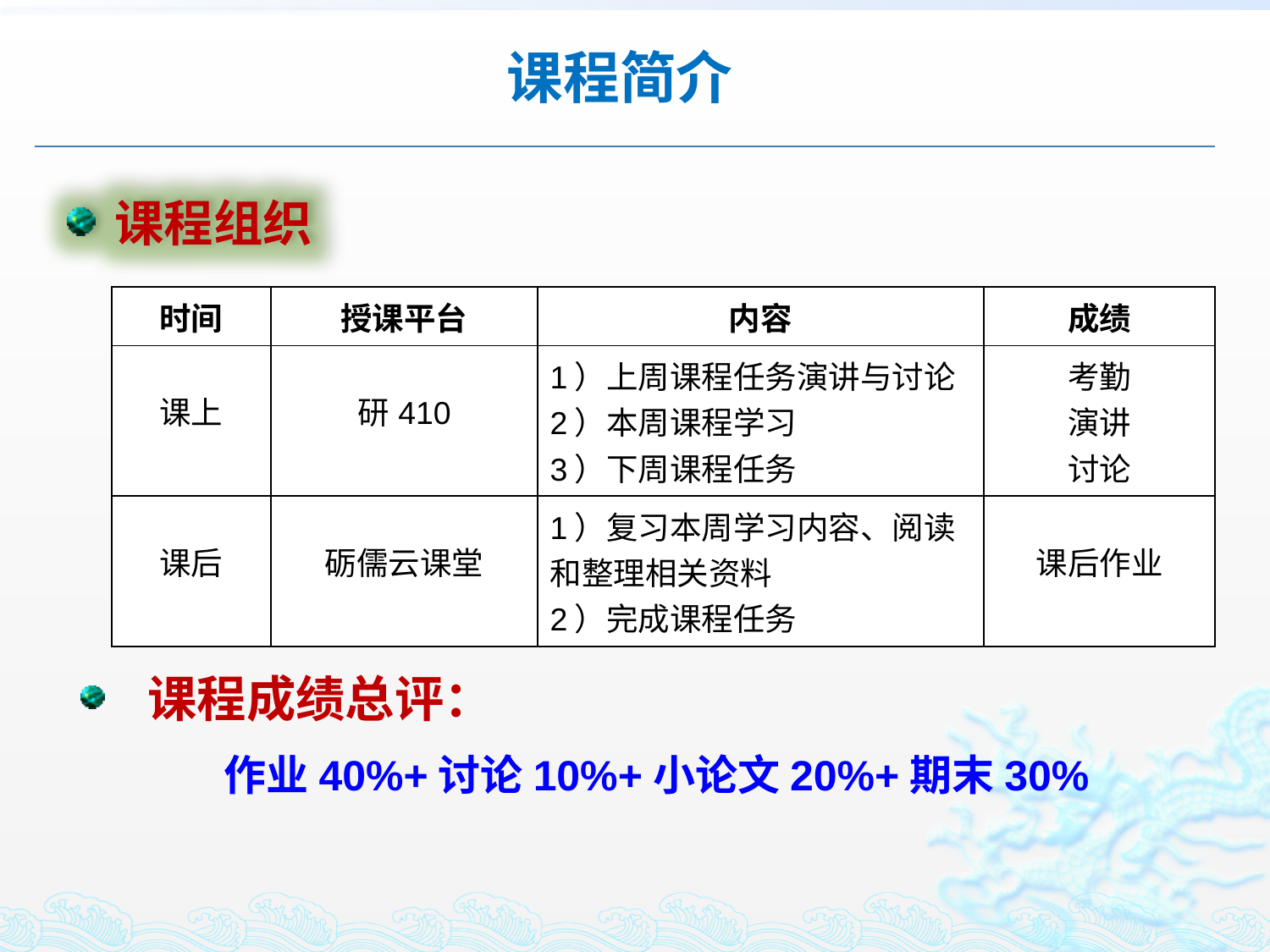

课程简介
课程组织
| 时间 | 授课平台 | 内容 | 成绩 |
| --- | --- | --- | --- |
| 课上 | 研410 | 1）上周课程任务演讲与讨论 2）本周课程学习 3）下周课程任务 | 考勤 演讲 讨论 |
| 课后 | 砺儒云课堂 | 1）复习本周学习内容、阅读和整理相关资料 2）完成课程任务 | 课后作业 |
 课程成绩总评：
              作业40%+讨论10%+小论文20%+期末30%